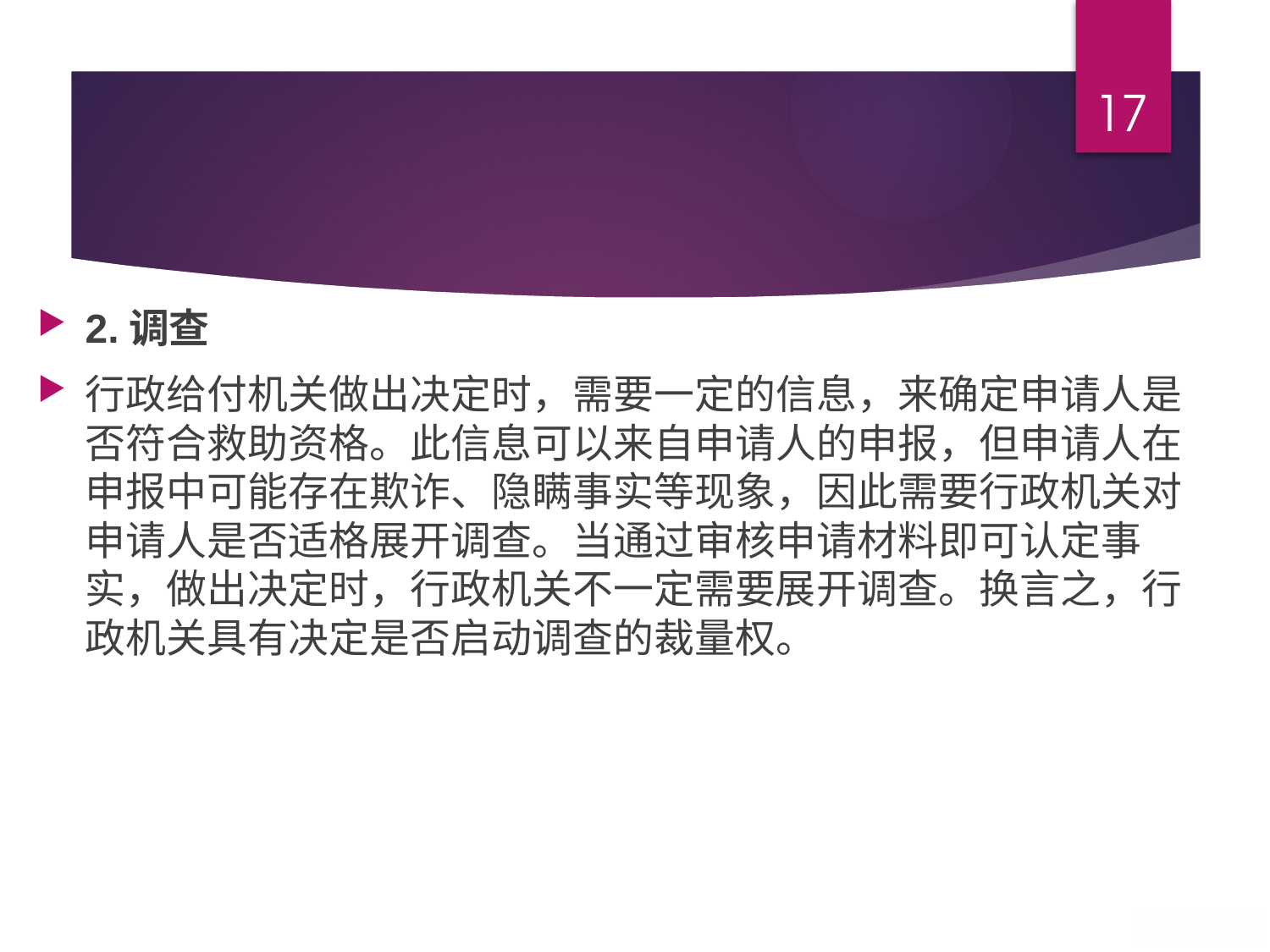

17
#
2.调查
行政给付机关做出决定时，需要一定的信息，来确定申请人是否符合救助资格。此信息可以来自申请人的申报，但申请人在申报中可能存在欺诈、隐瞒事实等现象，因此需要行政机关对申请人是否适格展开调查。当通过审核申请材料即可认定事实，做出决定时，行政机关不一定需要展开调查。换言之，行政机关具有决定是否启动调查的裁量权。